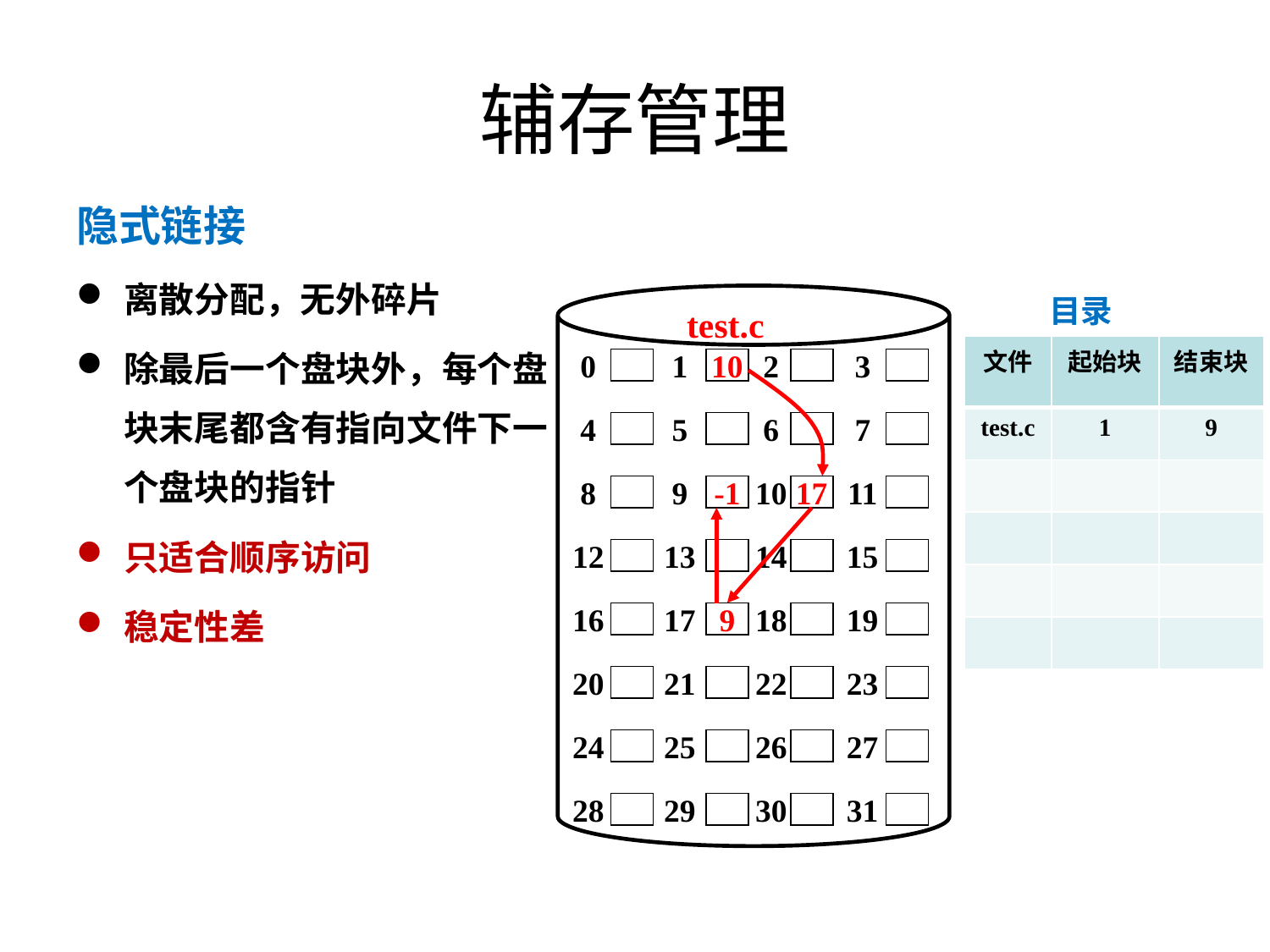

# 辅存管理
隐式链接
离散分配，无外碎片
除最后一个盘块外，每个盘块末尾都含有指向文件下一个盘块的指针
只适合顺序访问
稳定性差

目录

test.c
0

1
10
2

3

4

5

6

7

8

9
-1
10
17
11

12

13

14

15

16

17
9
18

19

20

21

22

23

24

25

26

27

28

29

30

31

| 文件 | 起始块 | 结束块 |
| --- | --- | --- |
| test.c | 1 | 9 |
|  |  |  |
|  |  |  |
|  |  |  |
|  |  |  |